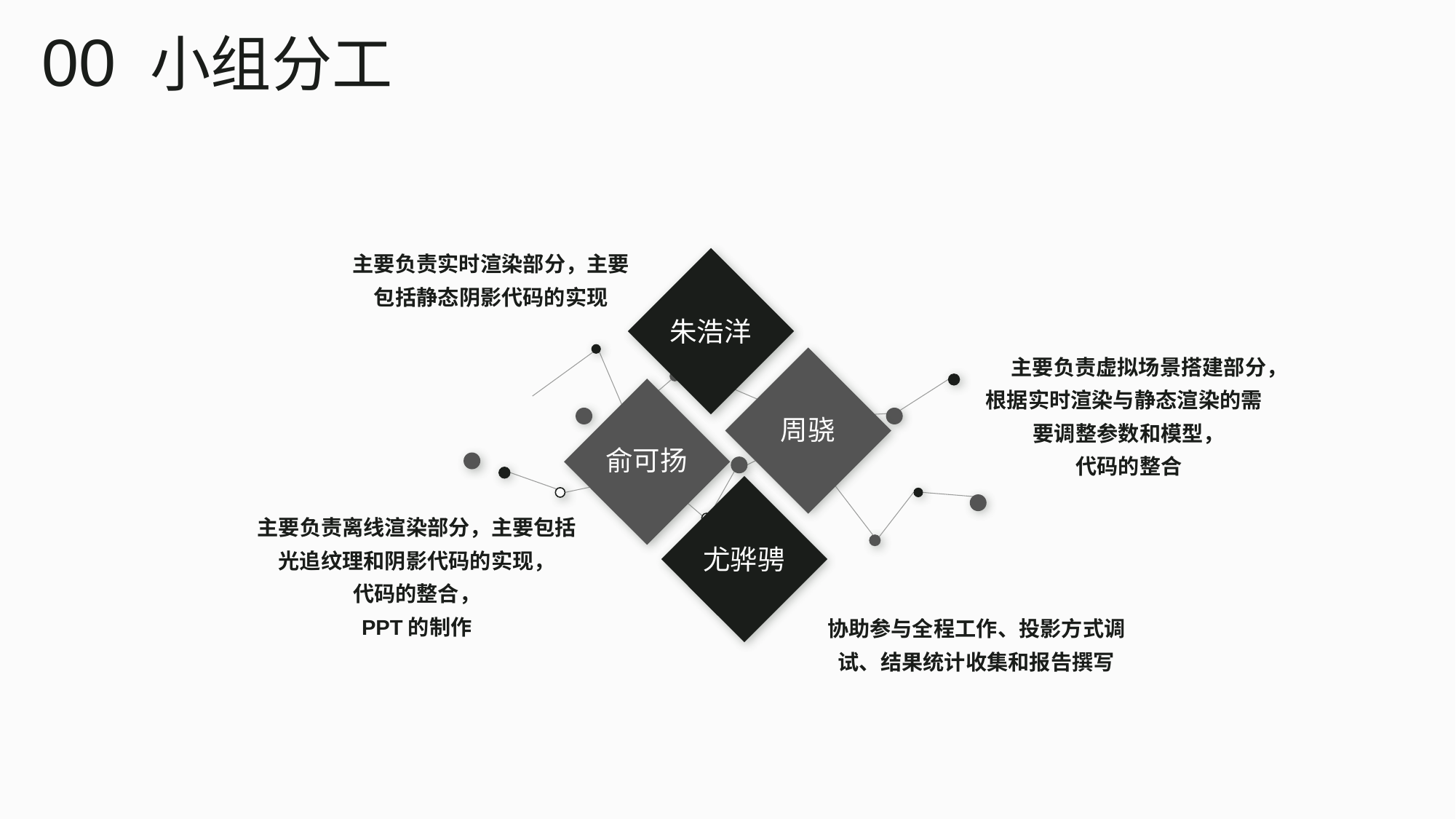

00 小组分工
主要负责实时渲染部分，主要包括静态阴影代码的实现

朱浩洋
   主要负责虚拟场景搭建部分，根据实时渲染与静态渲染的需   要调整参数和模型，
代码的整合

周骁

俞可扬

主要负责离线渲染部分，主要包括光追纹理和阴影代码的实现，
代码的整合，
PPT的制作

尤骅骋
协助参与全程工作、投影方式调试、结果统计收集和报告撰写